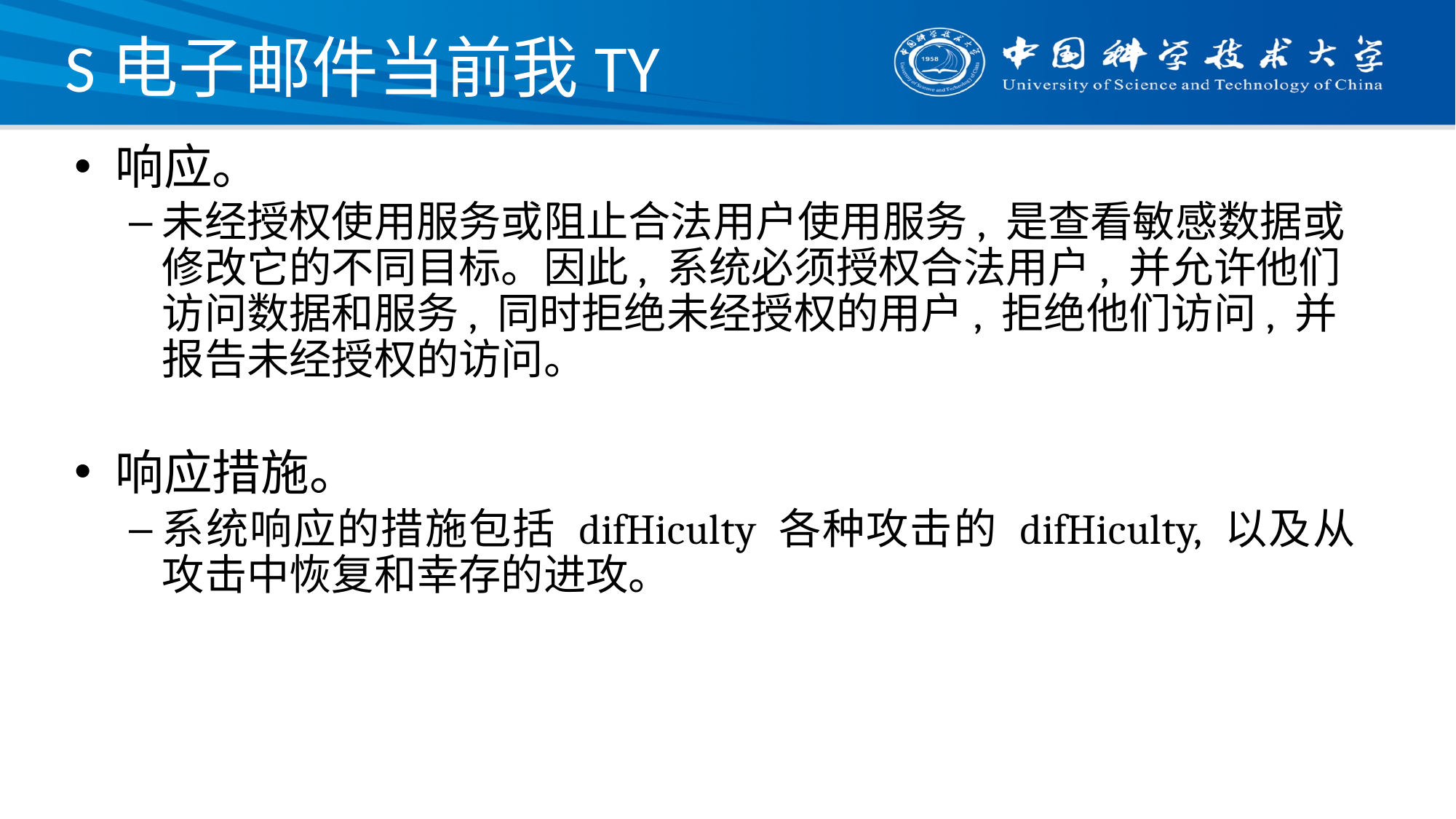

# S电子邮件当前我TY
响应。
未经授权使用服务或阻止合法用户使用服务, 是查看敏感数据或修改它的不同目标。因此, 系统必须授权合法用户, 并允许他们访问数据和服务, 同时拒绝未经授权的用户, 拒绝他们访问, 并报告未经授权的访问。

响应措施。
系统响应的措施包括 difHiculty 各种攻击的 difHiculty, 以及从攻击中恢复和幸存的进攻。